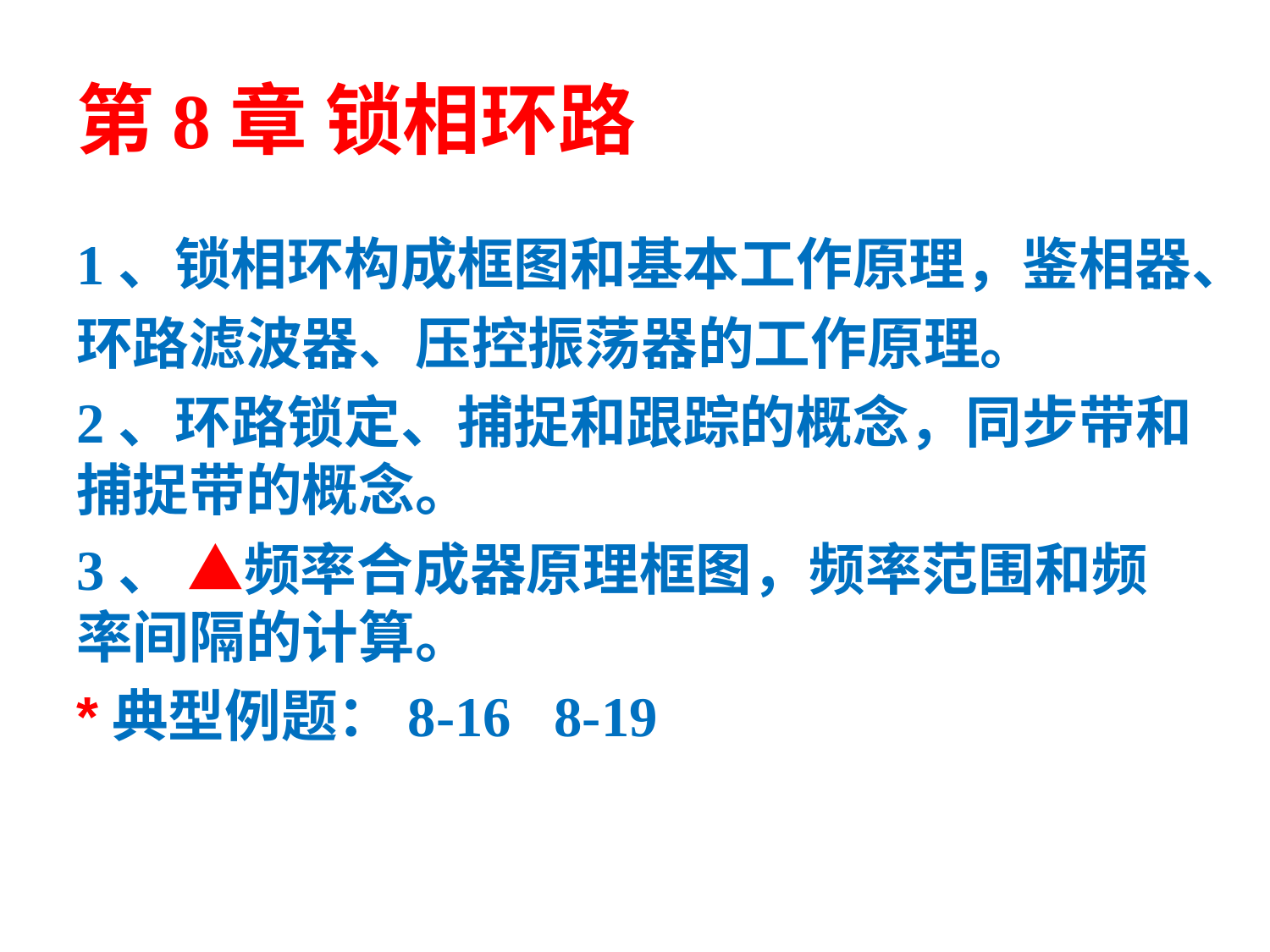

# 第8章 锁相环路
1、锁相环构成框图和基本工作原理，鉴相器、
环路滤波器、压控振荡器的工作原理。
2、环路锁定、捕捉和跟踪的概念，同步带和捕捉带的概念。
3、 ▲频率合成器原理框图，频率范围和频率间隔的计算。
*典型例题：8-16   8-19